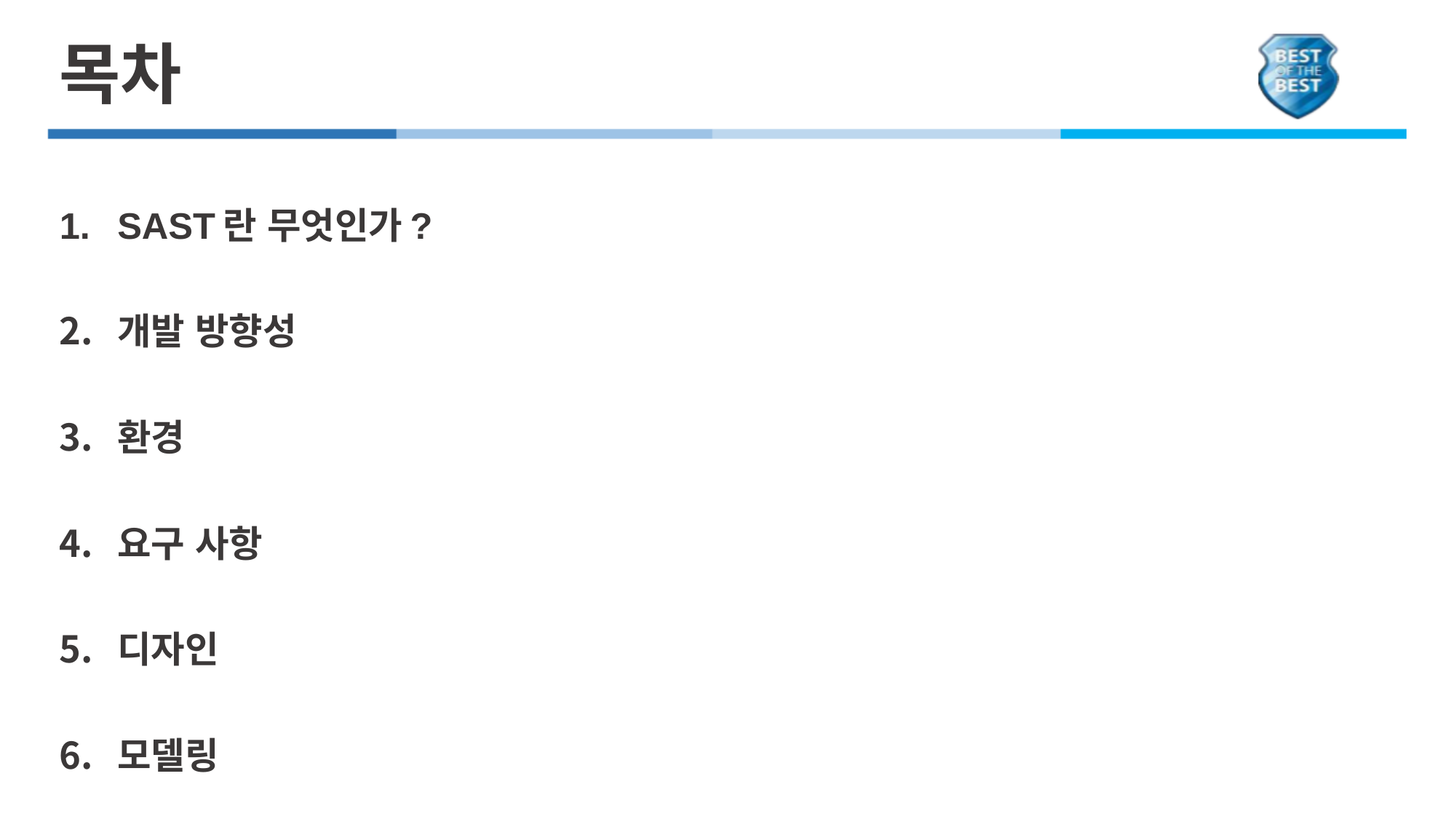

# 목차
SAST란 무엇인가?

개발 방향성

환경

요구 사항

디자인

모델링